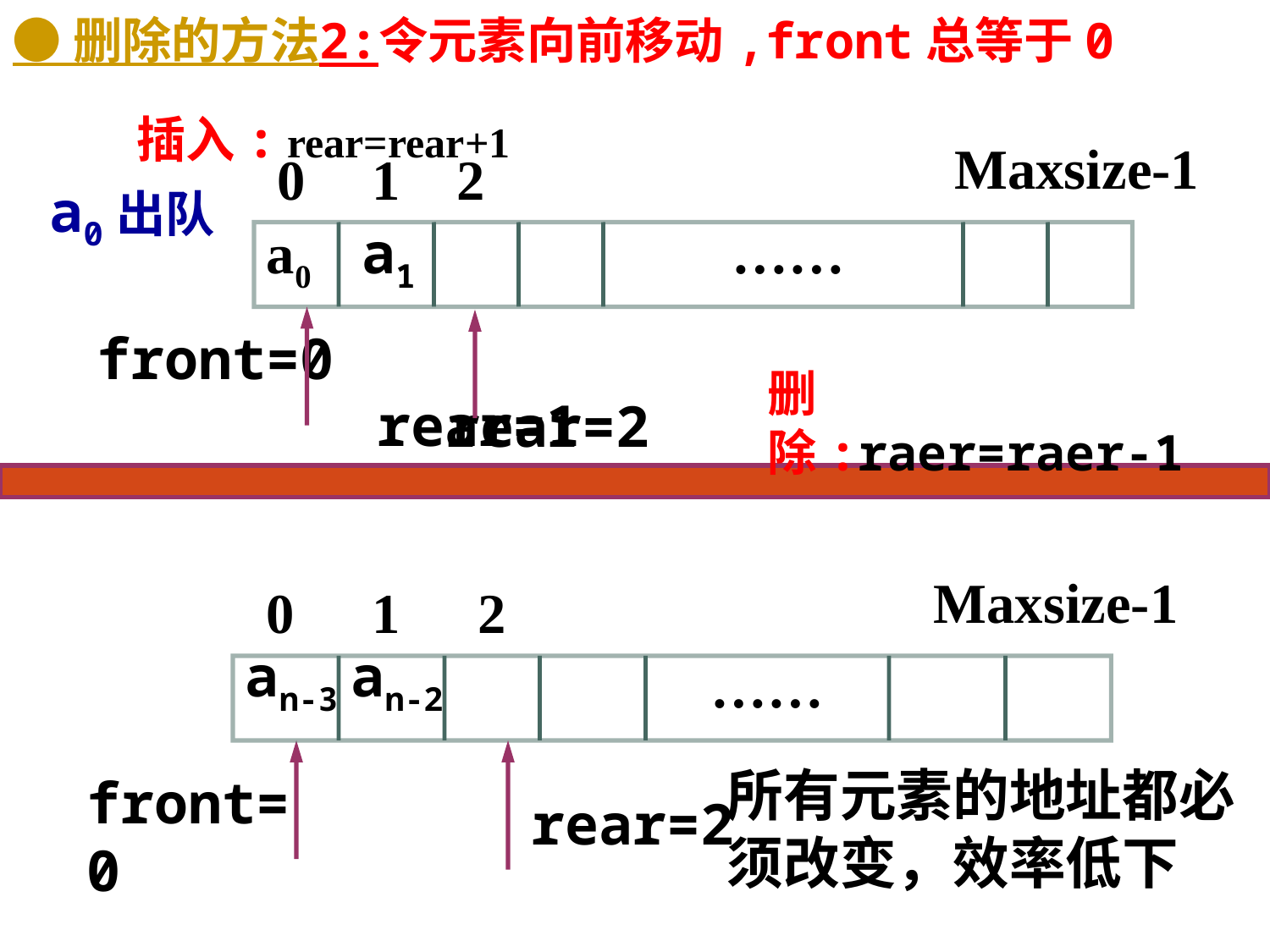

● 删除的方法2:令元素向前移动,front总等于0
          插入: rear=rear+1
Maxsize-1
0
1
2
a0出队
a0
a1

……

 rear=1
front=0
 rear=2
删除:raer=raer-1

Maxsize-1
0
1
2
an-3
an-2
……

front=0
rear=2
所有元素的地址都必须改变，效率低下